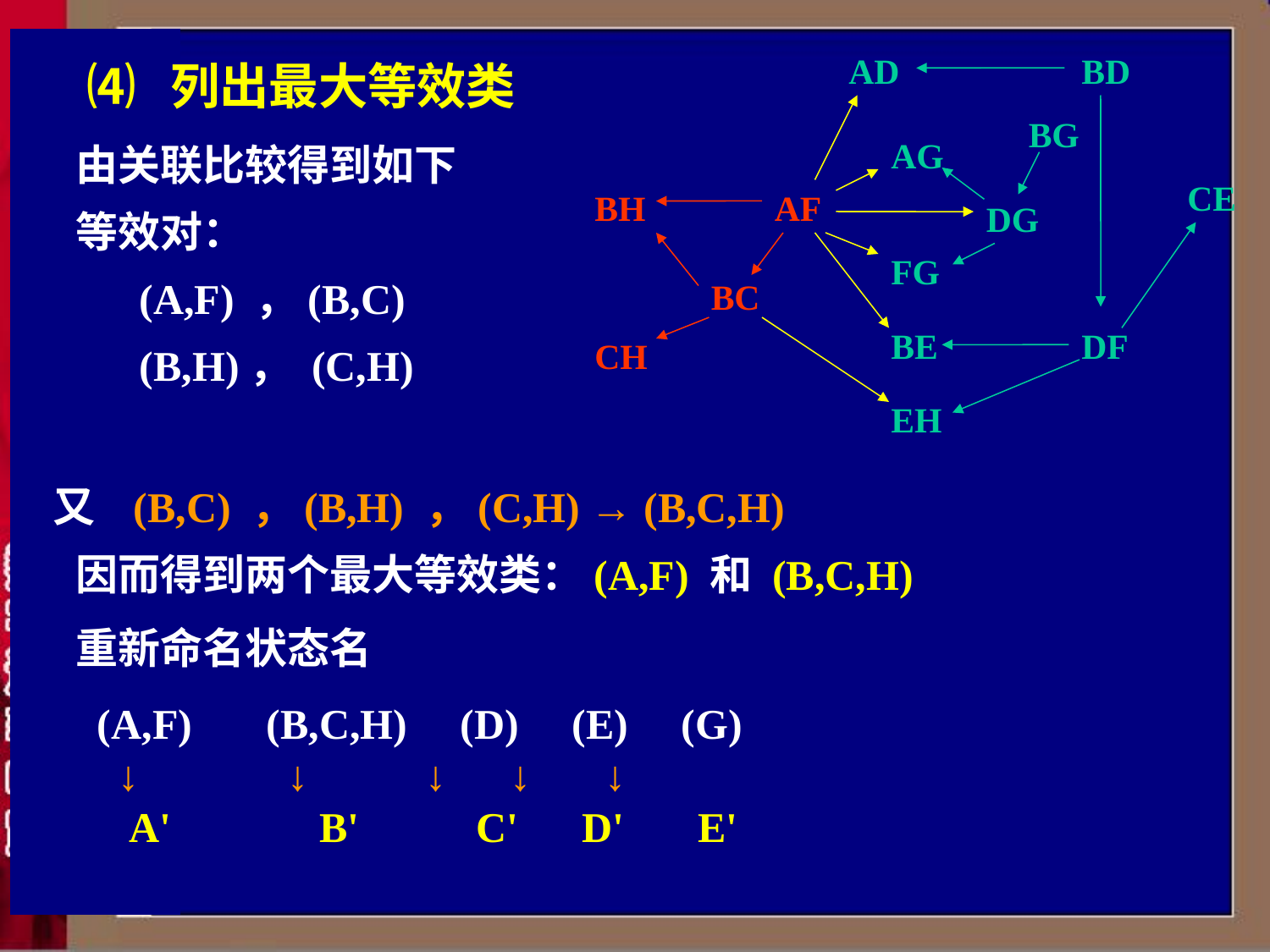

# ⑷  列出最大等效类
AD
BD

BG
AG

CE
BH
AF
DG

FG

BC

BE
DF
CH

EH
由关联比较得到如下
等效对：
      (A,F) ，(B,C)
      (B,H)， (C,H)
又   (B,C) ，(B,H) ，(C,H) → (B,C,H)
因而得到两个最大等效类：(A,F) 和 (B,C,H)
重新命名状态名
(A,F)       (B,C,H)     (D)     (E)     (G)
  ↓              ↓           ↓      ↓       ↓
   A'              B'           C'      D'       E'